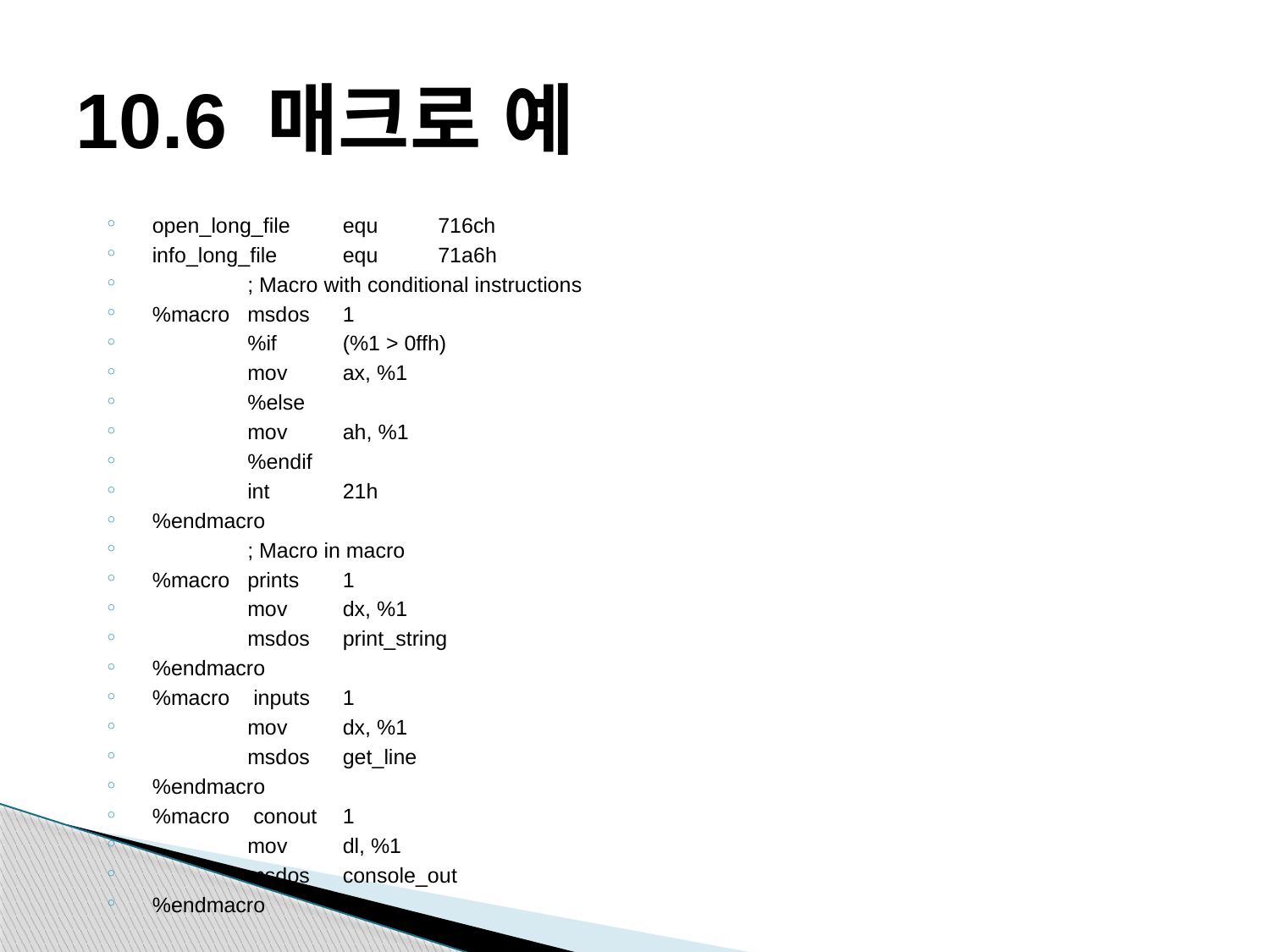

# 10.6 매크로 예
open_long_file	equ	716ch
info_long_file		equ	71a6h
	; Macro with conditional instructions
%macro	msdos	1
	%if	(%1 > 0ffh)
		mov	ax, %1
	%else
		mov	ah, %1
	%endif
		int	21h
%endmacro
	; Macro in macro
%macro	prints	1
	mov	dx, %1
	msdos	print_string
%endmacro
%macro	 inputs	1
	mov	dx, %1
	msdos	get_line
%endmacro
%macro	 conout	1
	mov	dl, %1
	msdos	console_out
%endmacro